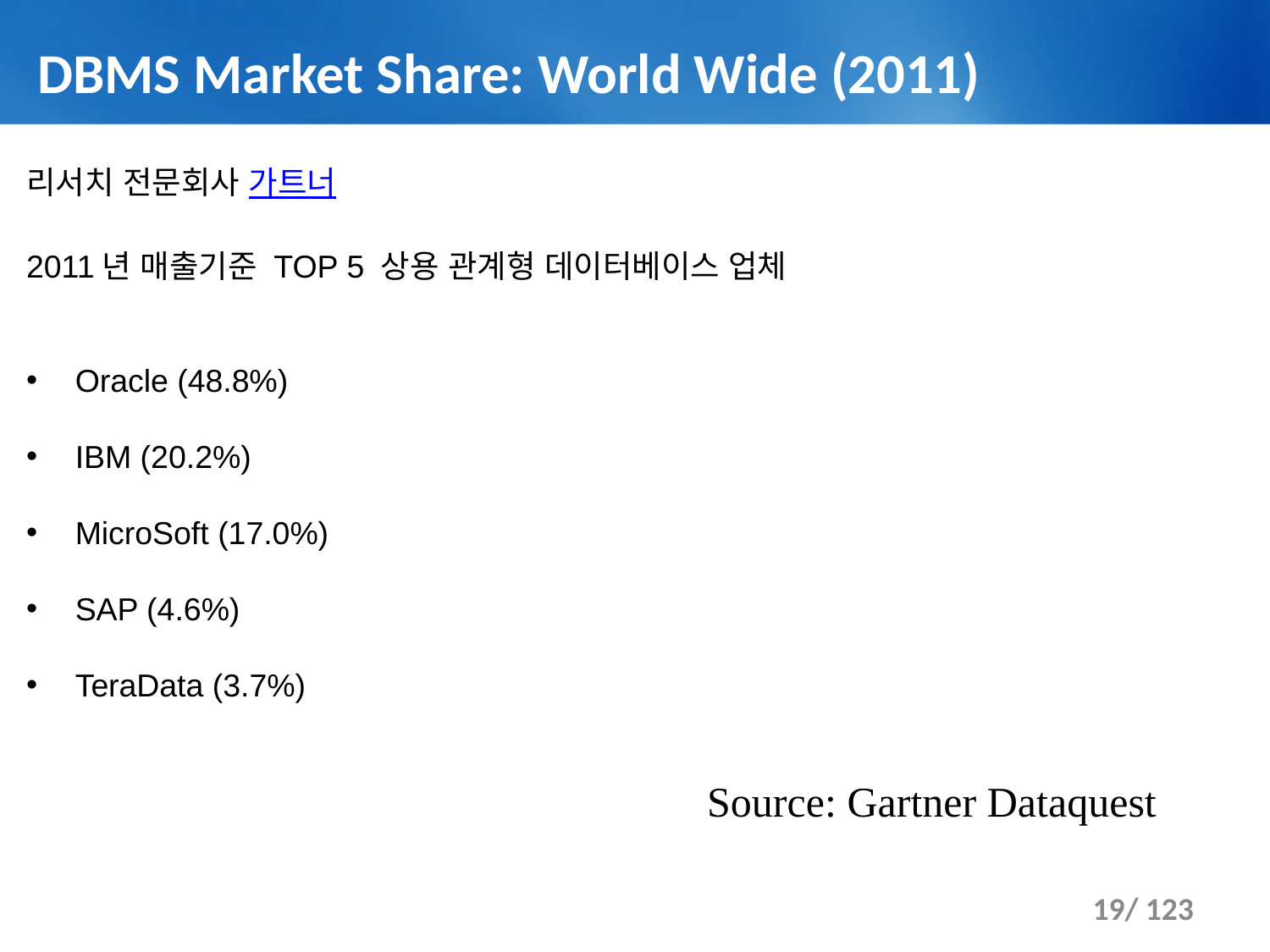

# DBMS Market Share: World Wide (2011)
리서치 전문회사 가트너

2011년 매출기준 TOP 5 상용 관계형 데이터베이스 업체

 Oracle (48.8%)
 IBM (20.2%)
 MicroSoft (17.0%)
 SAP (4.6%)
 TeraData (3.7%)
Source: Gartner Dataquest
19